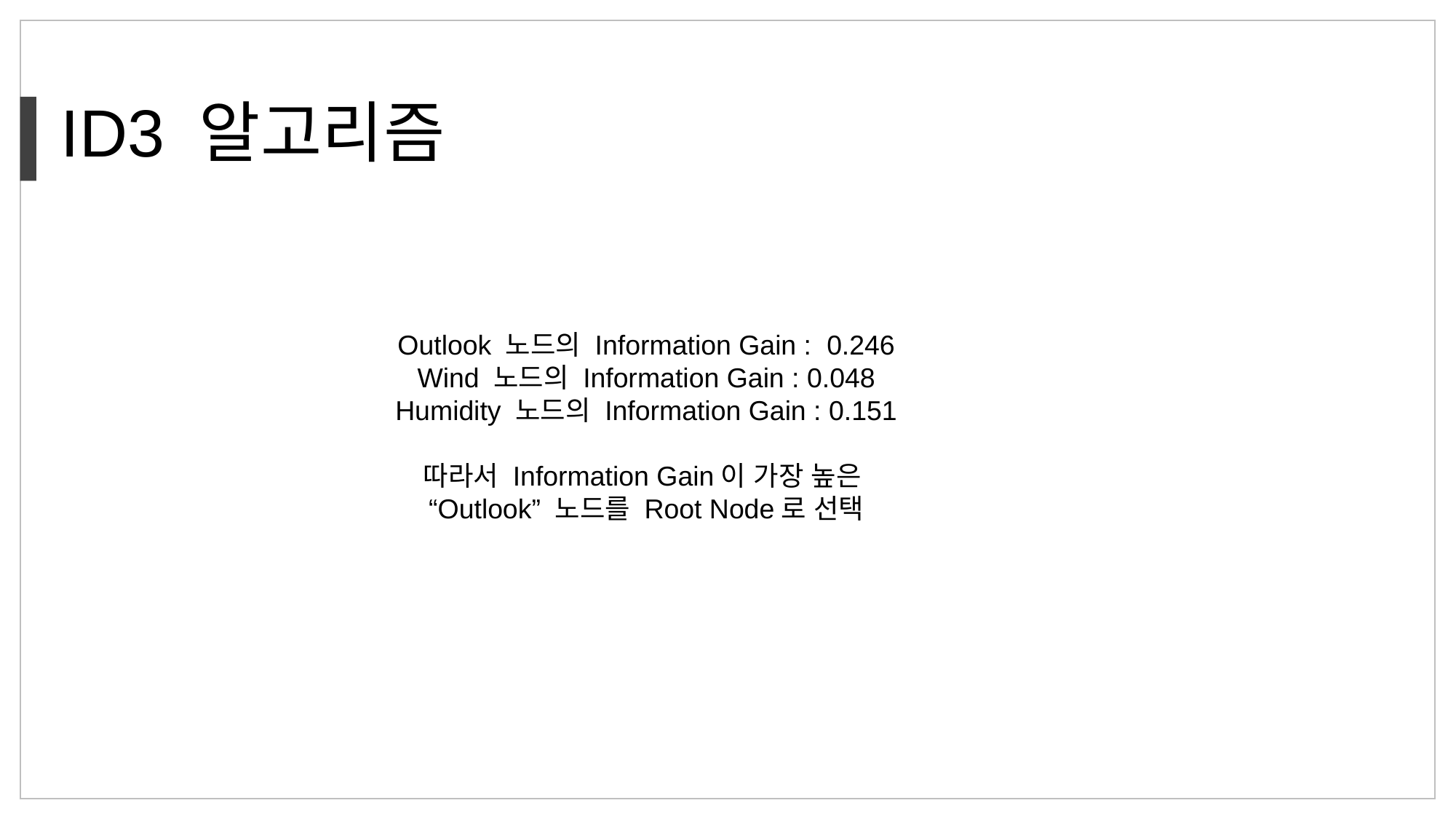

ID3 알고리즘

Outlook 노드의 Information Gain :  0.246
Wind 노드의 Information Gain : 0.048
Humidity 노드의 Information Gain : 0.151

따라서 Information Gain이 가장 높은
“Outlook” 노드를 Root Node로 선택